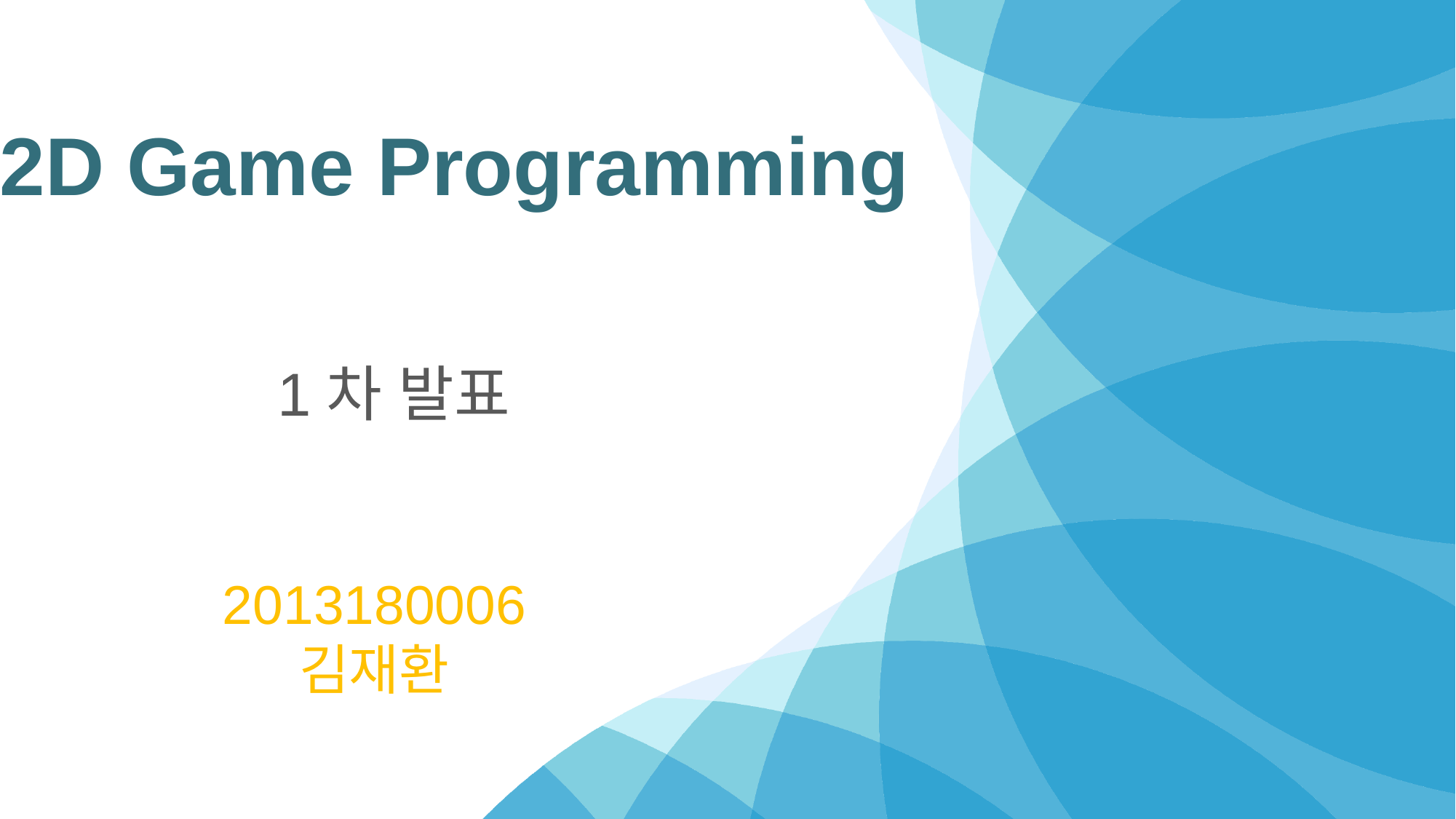

2D Game Programming
1차 발표
2013180006 김재환